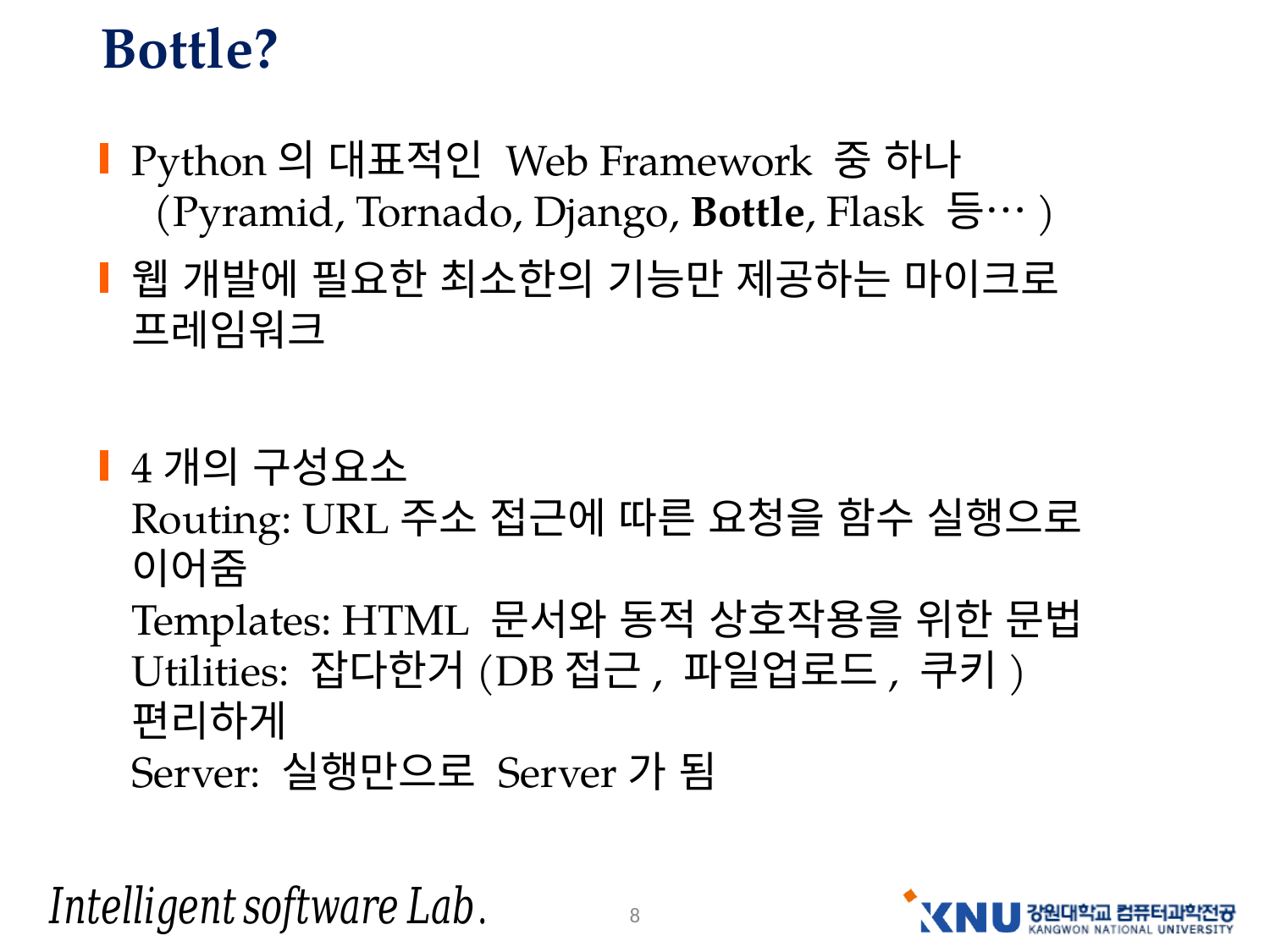

# Bottle?
Python의 대표적인 Web Framework 중 하나
 (Pyramid, Tornado, Django, Bottle, Flask 등…)
웹 개발에 필요한 최소한의 기능만 제공하는 마이크로 프레임워크

4개의 구성요소
Routing: URL주소 접근에 따른 요청을 함수 실행으로 이어줌
Templates: HTML 문서와 동적 상호작용을 위한 문법
Utilities: 잡다한거(DB접근, 파일업로드, 쿠키) 편리하게
Server: 실행만으로 Server가 됨